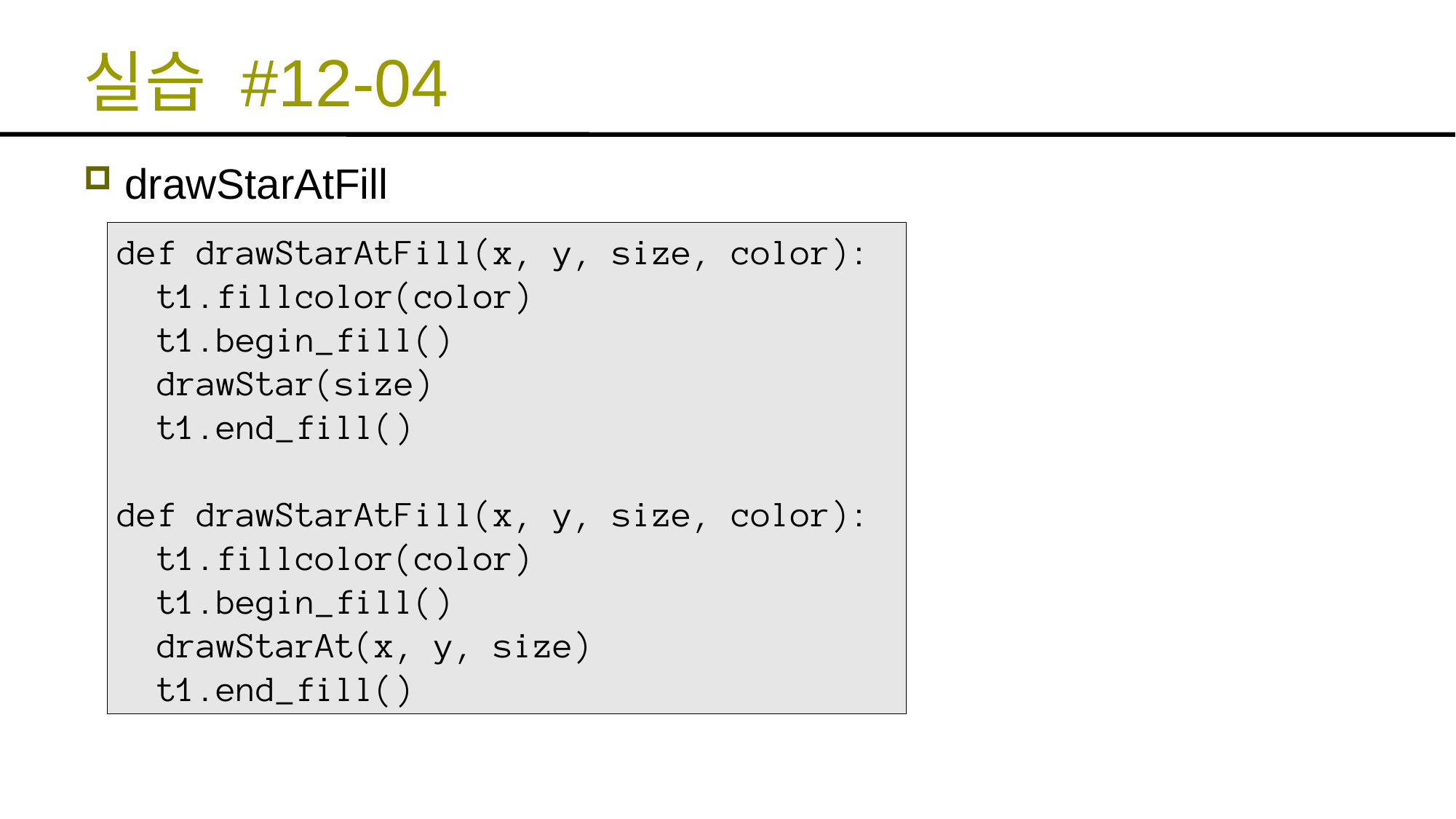

# 실습 #12-04
drawStarAtFill
def drawStarAtFill(x, y, size, color):
  t1.fillcolor(color)
  t1.begin_fill()
  drawStar(size)
  t1.end_fill()

def drawStarAtFill(x, y, size, color):
  t1.fillcolor(color)
  t1.begin_fill()
  drawStarAt(x, y, size)
  t1.end_fill()